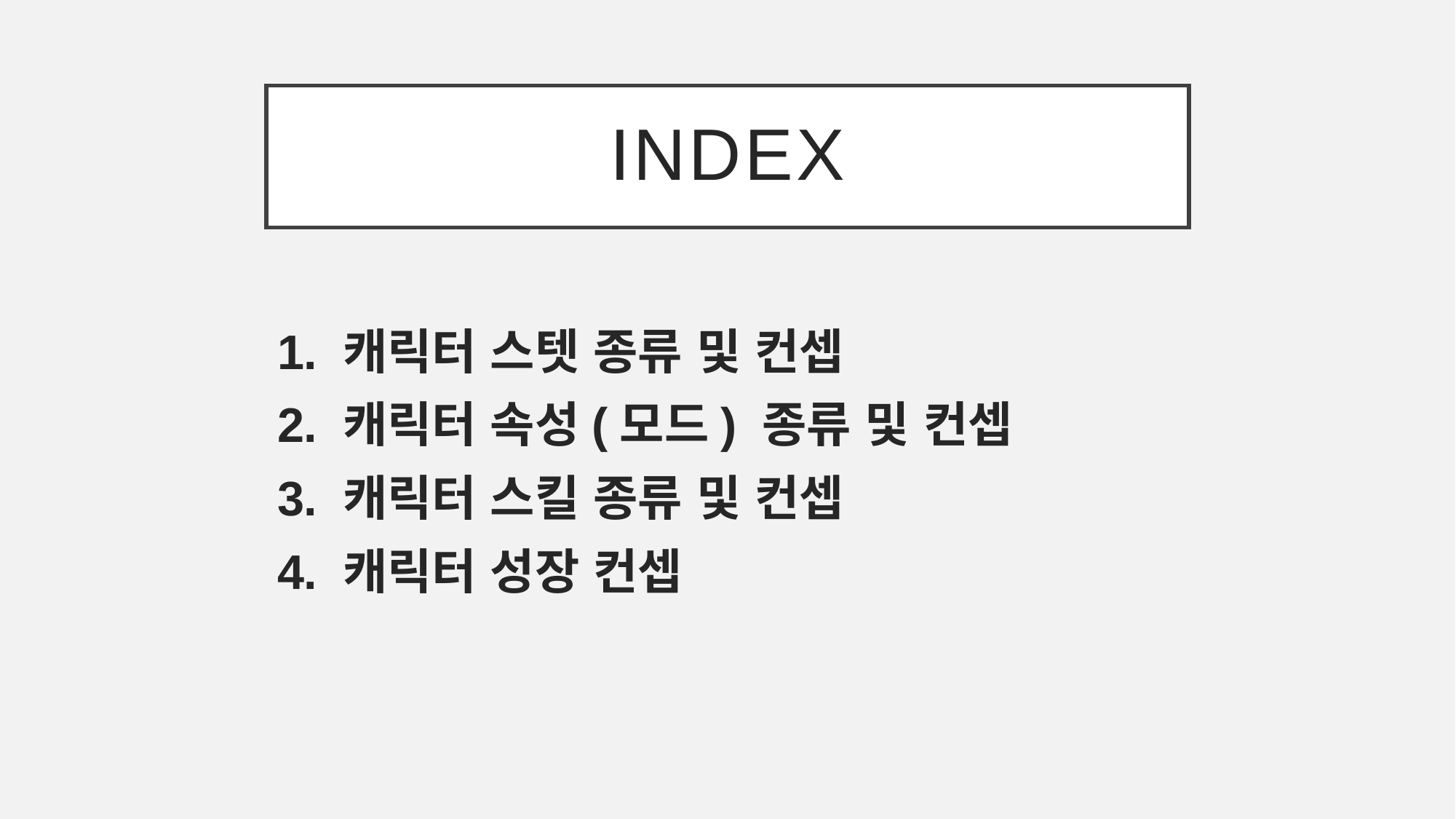

# INDEX
1. 캐릭터 스텟 종류 및 컨셉
2. 캐릭터 속성(모드) 종류 및 컨셉
3. 캐릭터 스킬 종류 및 컨셉
4. 캐릭터 성장 컨셉